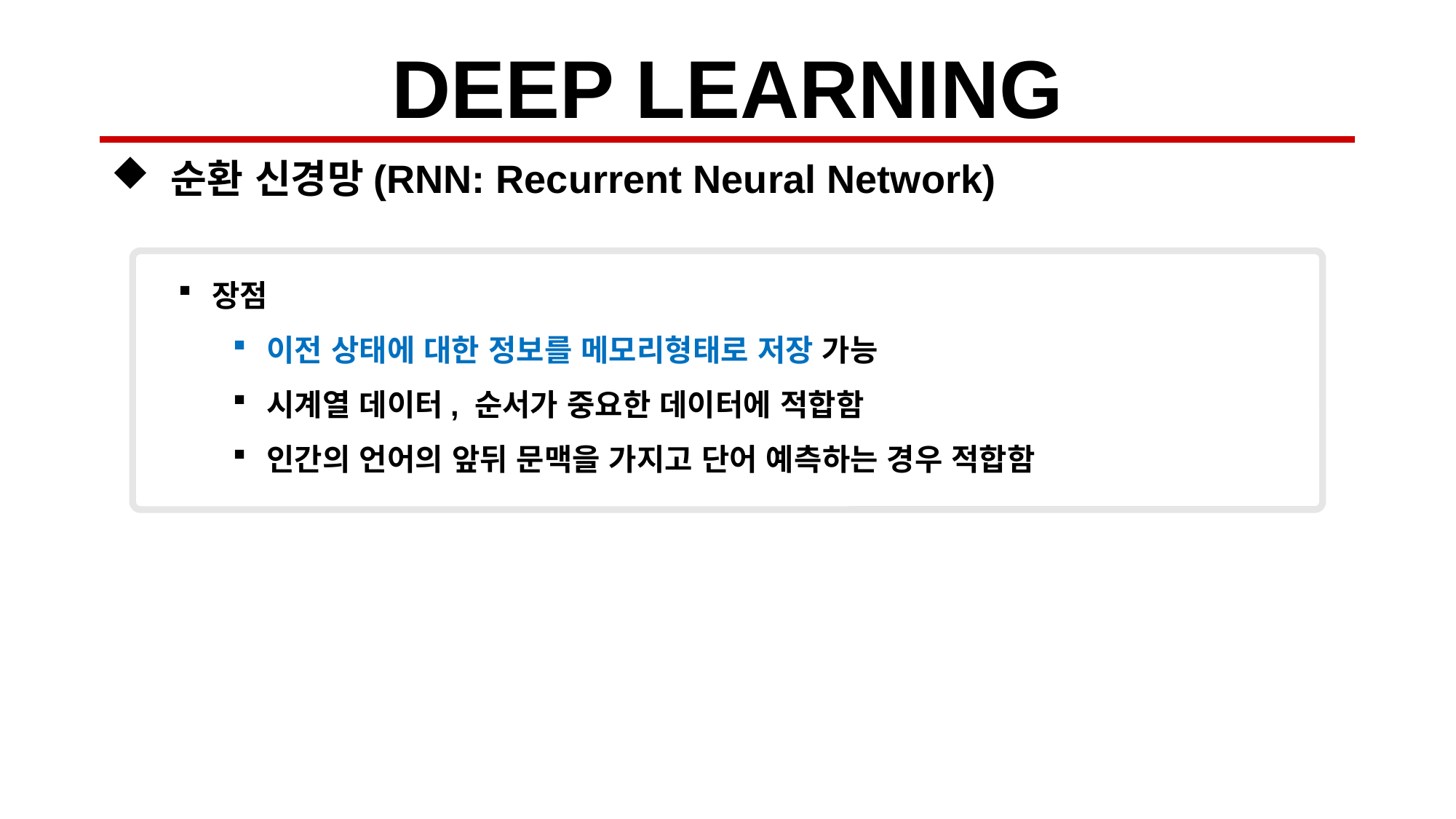

# DEEP LEARNING
 순환 신경망(RNN: Recurrent Neural Network)
장점
이전 상태에 대한 정보를 메모리형태로 저장 가능
시계열 데이터, 순서가 중요한 데이터에 적합함
인간의 언어의 앞뒤 문맥을 가지고 단어 예측하는 경우 적합함